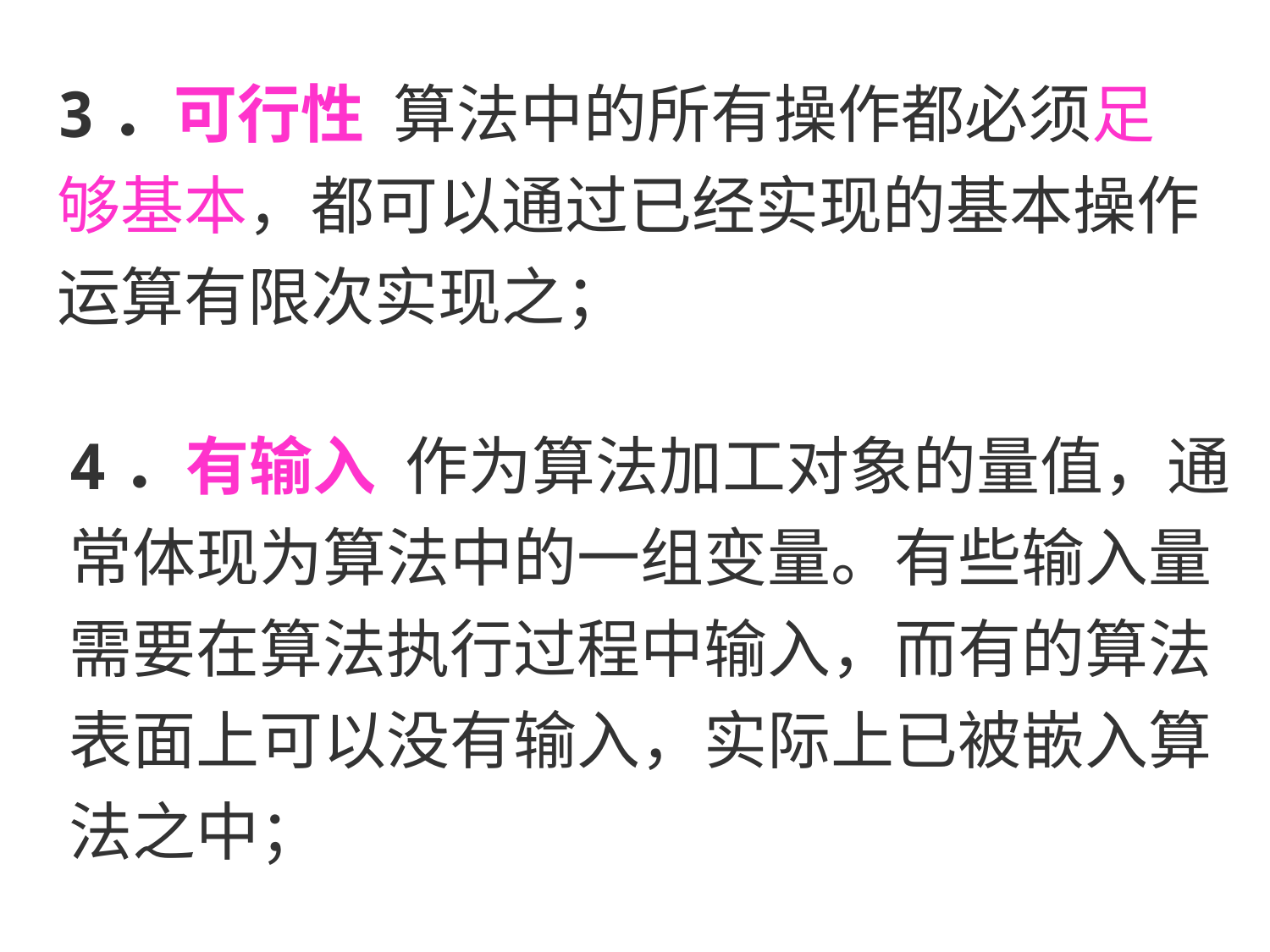

3．可行性  算法中的所有操作都必须足够基本，都可以通过已经实现的基本操作运算有限次实现之；
4．有输入  作为算法加工对象的量值，通常体现为算法中的一组变量。有些输入量需要在算法执行过程中输入，而有的算法表面上可以没有输入，实际上已被嵌入算法之中；